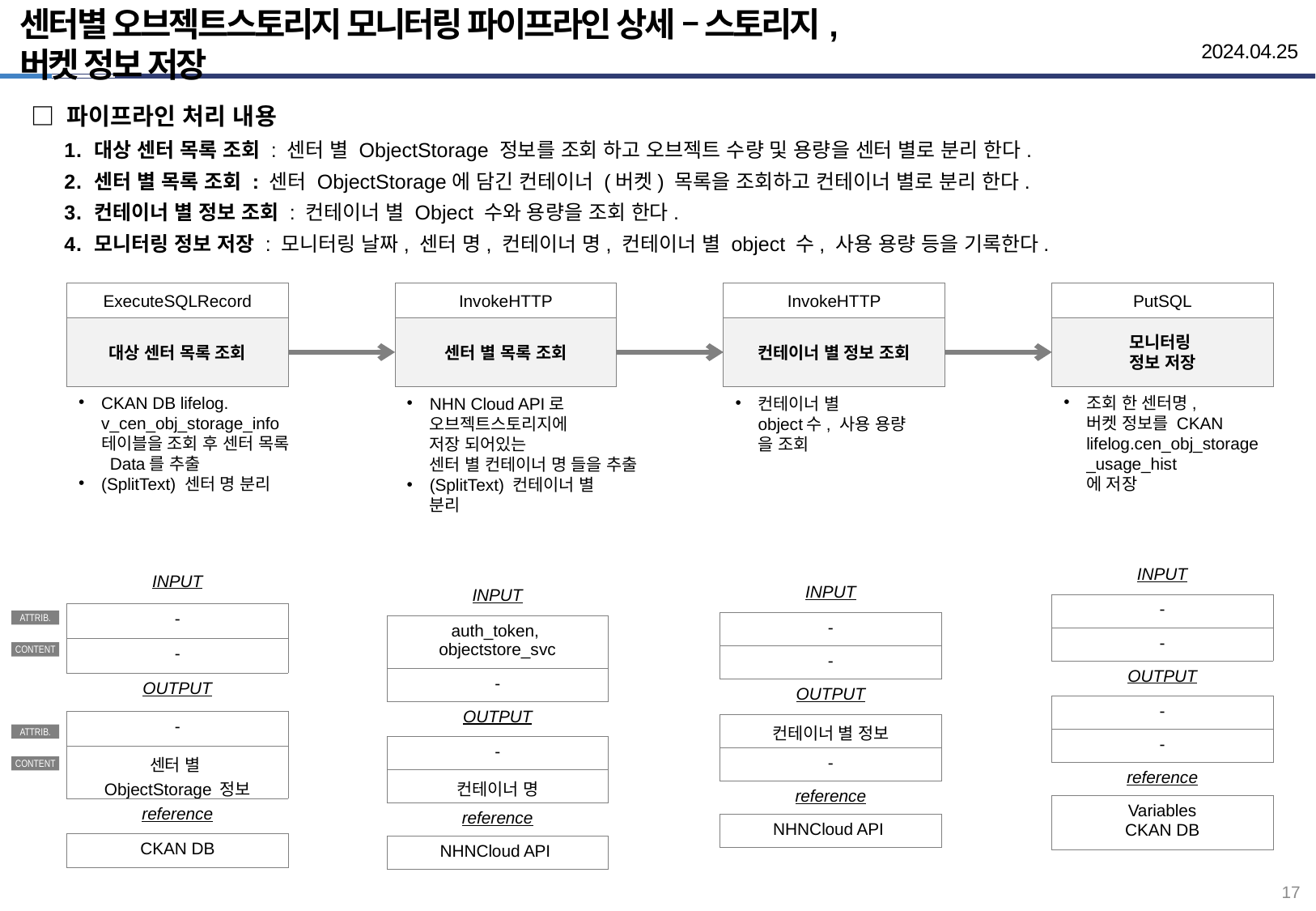

센터별 오브젝트스토리지 모니터링 파이프라인 상세 – 스토리지, 버켓 정보 저장
2024.04.25
□ 파이프라인 처리 내용
대상 센터 목록 조회 : 센터 별 ObjectStorage 정보를 조회 하고 오브젝트 수량 및 용량을 센터 별로 분리 한다.
센터 별 목록 조회 : 센터 ObjectStorage에 담긴 컨테이너 (버켓) 목록을 조회하고 컨테이너 별로 분리 한다.
컨테이너 별 정보 조회 : 컨테이너 별 Object 수와 용량을 조회 한다.
모니터링 정보 저장 : 모니터링 날짜, 센터 명, 컨테이너 명, 컨테이너 별 object 수, 사용 용량 등을 기록한다.
ExecuteSQLRecord
대상 센터 목록 조회
CKAN DB lifelog.
v_cen_obj_storage_info
테이블을 조회 후 센터 목록
 Data를 추출
(SplitText) 센터 명 분리

InvokeHTTP
센터 별 목록 조회
NHN Cloud API로
오브젝트스토리지에
저장 되어있는
센터 별 컨테이너 명 들을 추출
(SplitText) 컨테이너 별
분리

InvokeHTTP
컨테이너 별 정보 조회
컨테이너 별
object수, 사용 용량
을 조회
PutSQL
모니터링
정보 저장
조회 한 센터명,
버켓 정보를 CKAN
lifelog.cen_obj_storage
_usage_hist
에 저장
| INPUT |
| --- |
| - |
| - |
| OUTPUT |
| - |
| - |
| reference |
| Variables CKAN DB |
| INPUT |
| --- |
| - |
| - |
| OUTPUT |
| - |
| 센터 별 ObjectStorage 정보 |
| reference |
| CKAN DB |
| INPUT |
| --- |
| - |
| - |
| OUTPUT |
| 컨테이너 별 정보 |
| - |
| reference |
| NHNCloud API |
| INPUT |
| --- |
| auth\_token, objectstore\_svc |
| - |
| OUTPUT |
| - |
| 컨테이너 명 |
| reference |
| NHNCloud API |
ATTRIB.
CONTENT
ATTRIB.
CONTENT
17